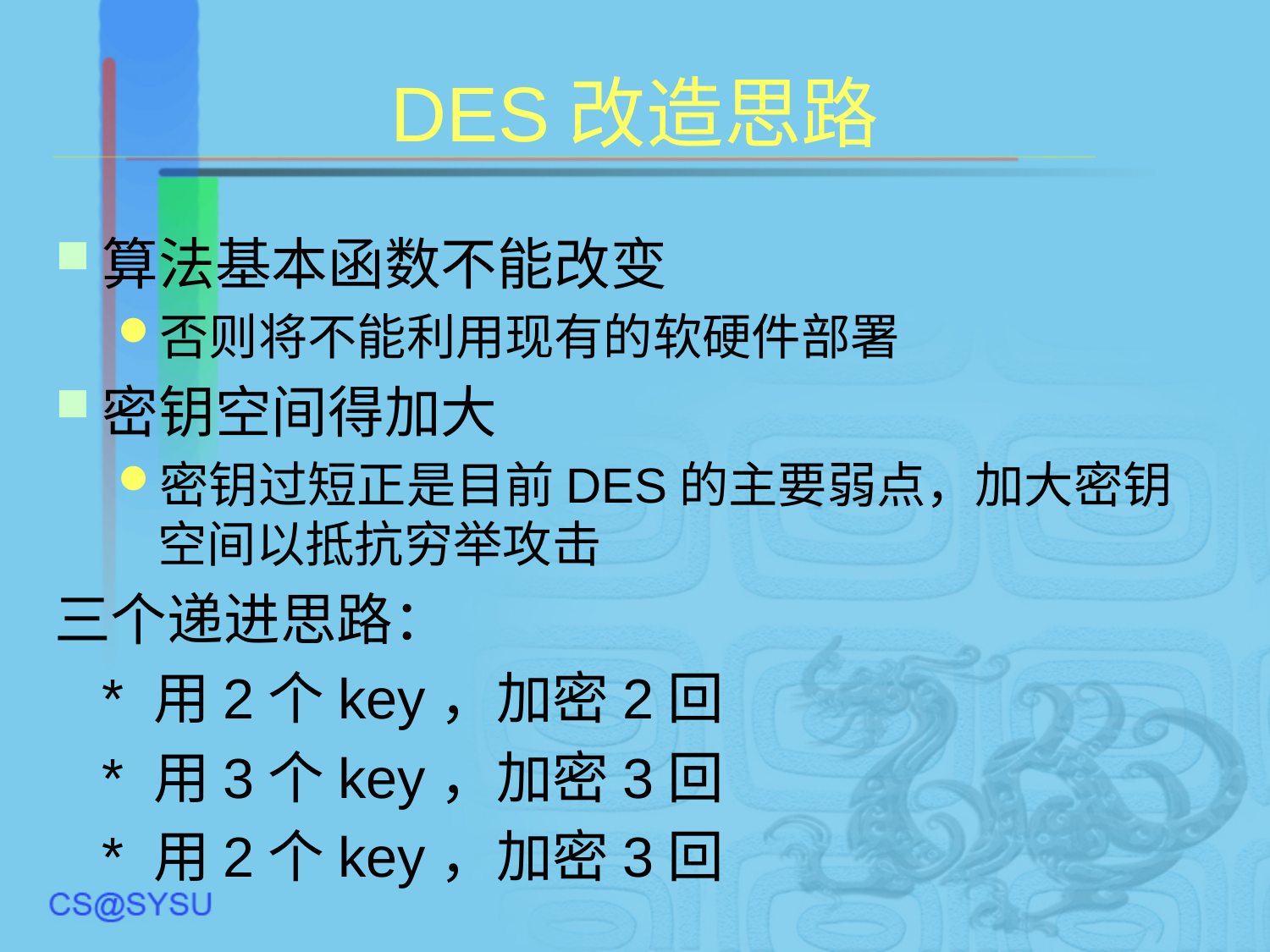

# DES改造思路
算法基本函数不能改变
否则将不能利用现有的软硬件部署
密钥空间得加大
密钥过短正是目前DES的主要弱点，加大密钥空间以抵抗穷举攻击
三个递进思路：
	* 用2个key，加密2回
	* 用3个key，加密3回
	* 用2个key，加密3回